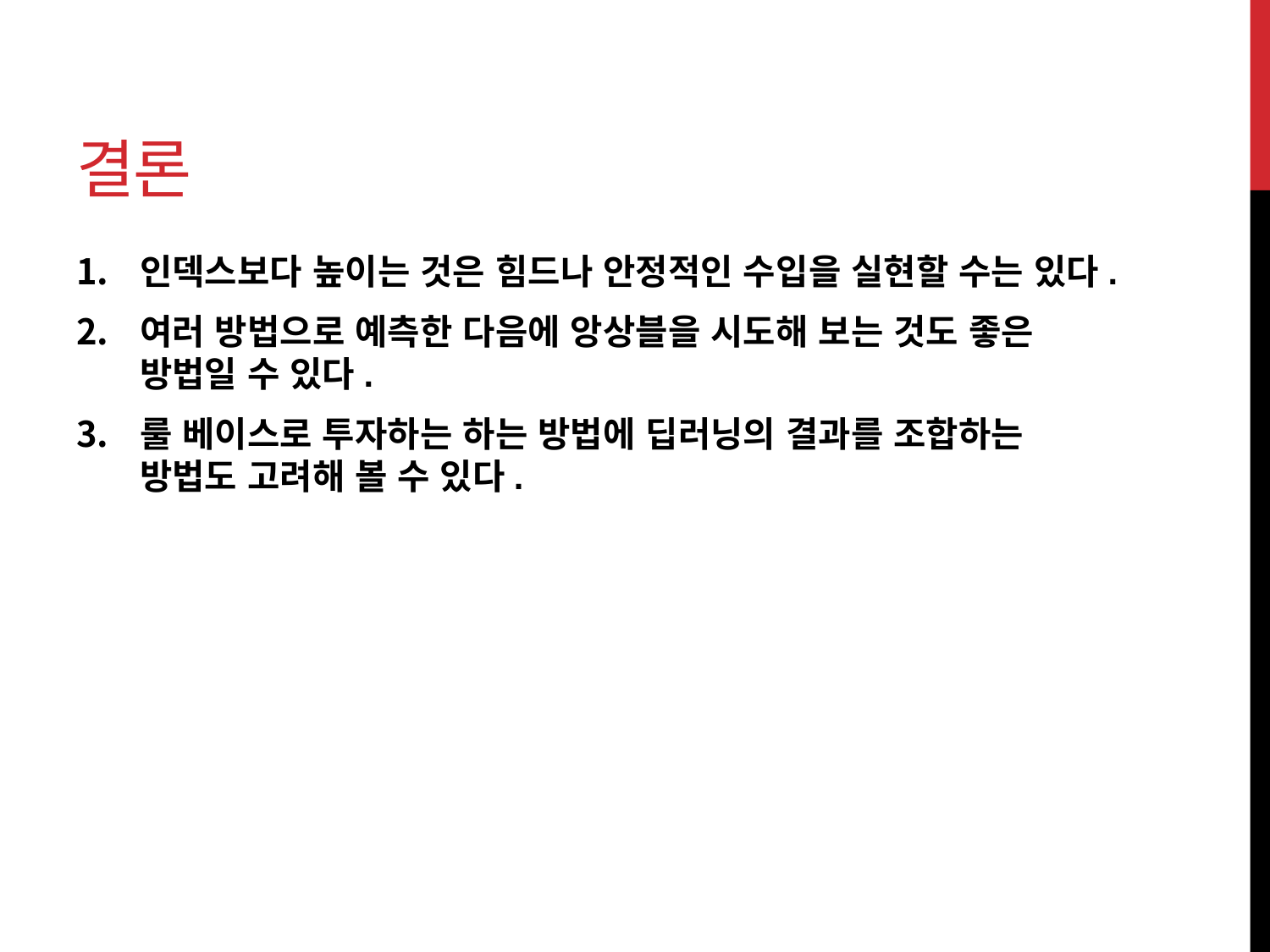

# 결론
인덱스보다 높이는 것은 힘드나 안정적인 수입을 실현할 수는 있다.
여러 방법으로 예측한 다음에 앙상블을 시도해 보는 것도 좋은 방법일 수 있다.
룰 베이스로 투자하는 하는 방법에 딥러닝의 결과를 조합하는 방법도 고려해 볼 수 있다.